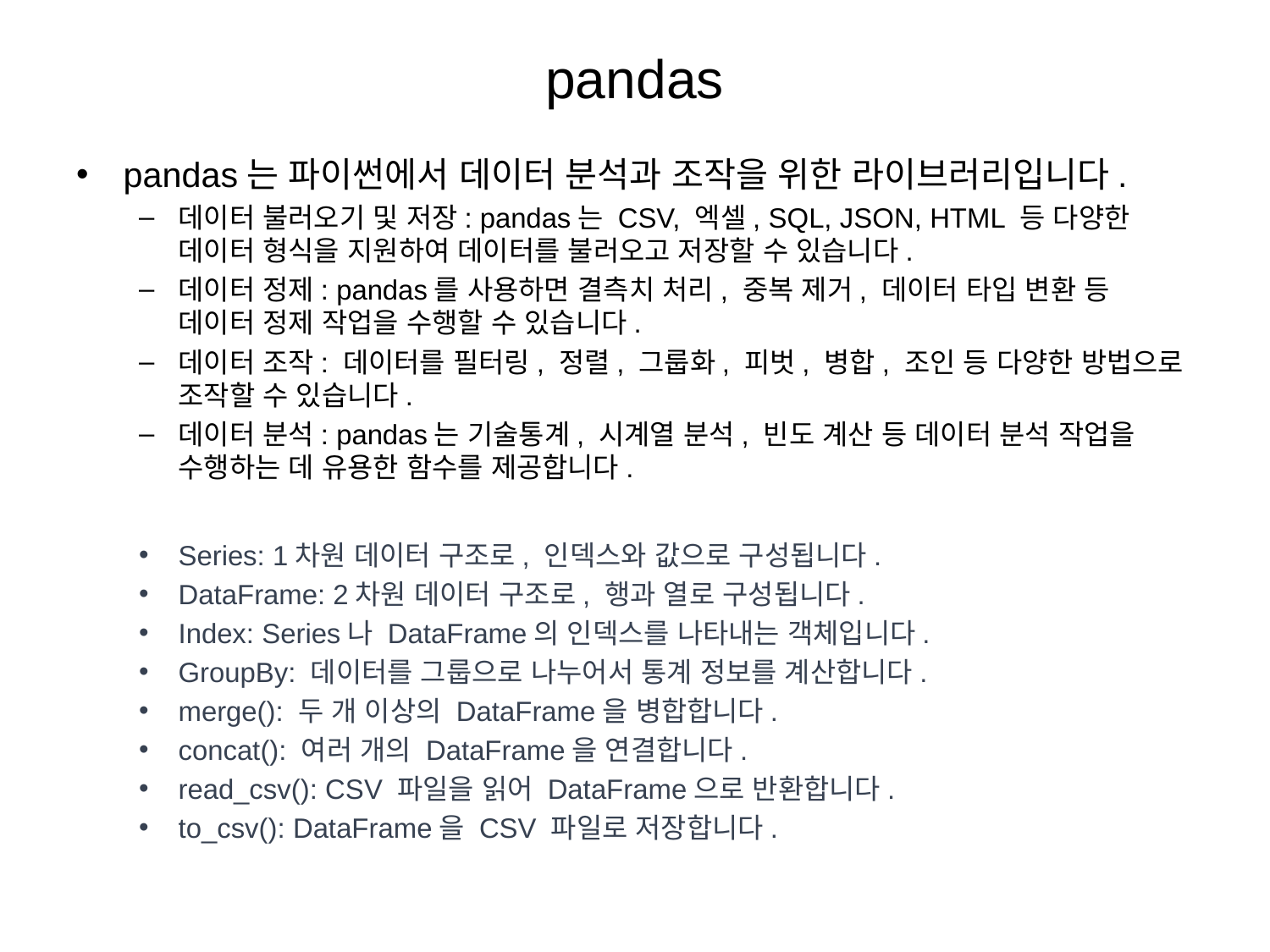

# pandas
pandas는 파이썬에서 데이터 분석과 조작을 위한 라이브러리입니다.
데이터 불러오기 및 저장: pandas는 CSV, 엑셀, SQL, JSON, HTML 등 다양한 데이터 형식을 지원하여 데이터를 불러오고 저장할 수 있습니다.
데이터 정제: pandas를 사용하면 결측치 처리, 중복 제거, 데이터 타입 변환 등 데이터 정제 작업을 수행할 수 있습니다.
데이터 조작: 데이터를 필터링, 정렬, 그룹화, 피벗, 병합, 조인 등 다양한 방법으로 조작할 수 있습니다.
데이터 분석: pandas는 기술통계, 시계열 분석, 빈도 계산 등 데이터 분석 작업을 수행하는 데 유용한 함수를 제공합니다.

Series: 1차원 데이터 구조로, 인덱스와 값으로 구성됩니다.
DataFrame: 2차원 데이터 구조로, 행과 열로 구성됩니다.
Index: Series나 DataFrame의 인덱스를 나타내는 객체입니다.
GroupBy: 데이터를 그룹으로 나누어서 통계 정보를 계산합니다.
merge(): 두 개 이상의 DataFrame을 병합합니다.
concat(): 여러 개의 DataFrame을 연결합니다.
read_csv(): CSV 파일을 읽어 DataFrame으로 반환합니다.
to_csv(): DataFrame을 CSV 파일로 저장합니다.